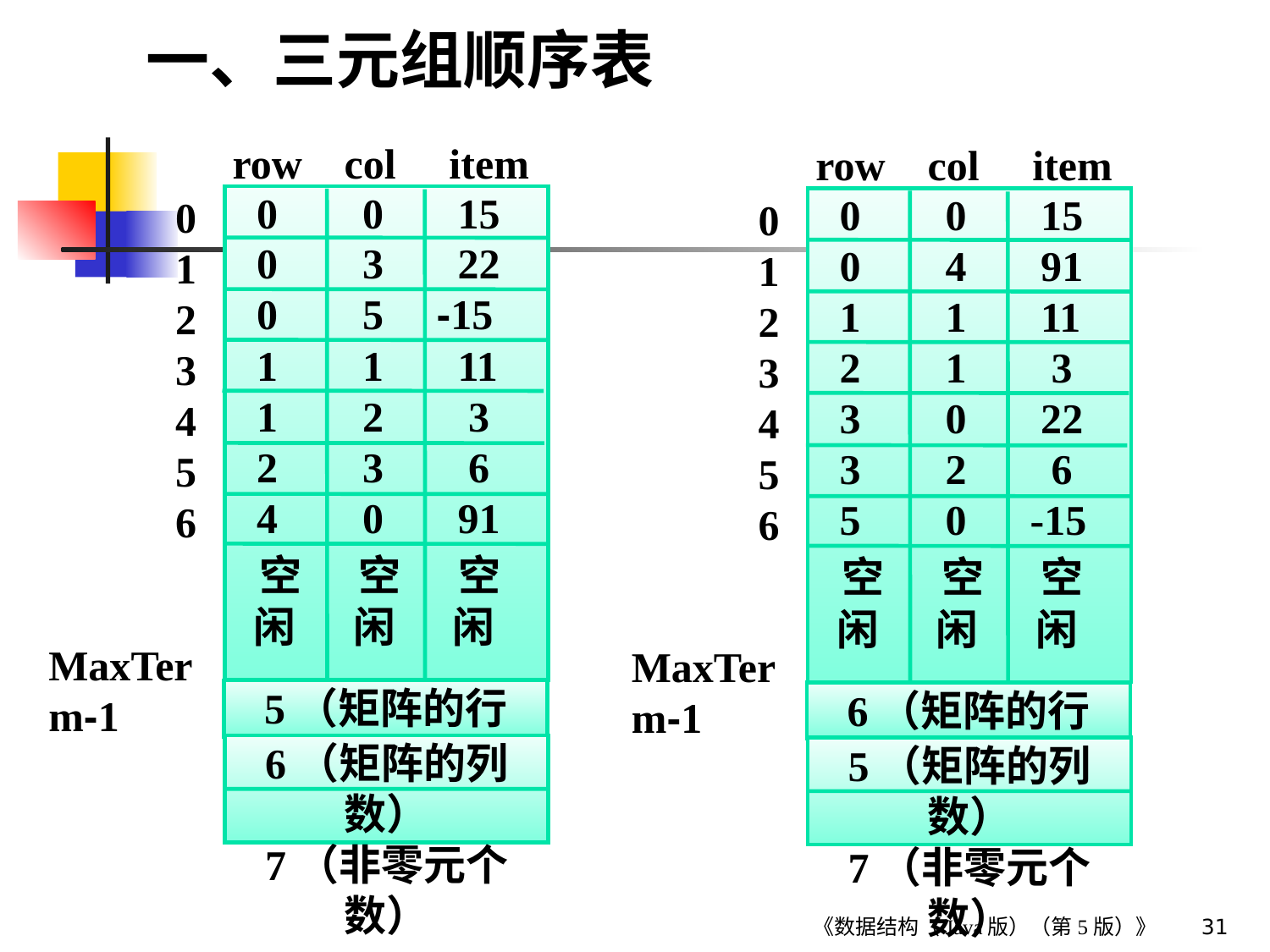

一、三元组顺序表
row    col     item
row    col     item
   0        0       15
   0        4       91
   1        1       11
   2        1        3
   3        0       22
   3        2        6
   5        0      -15
  空      空      空
    闲      闲      闲

0
1
2
3
4
5
6

MaxTerm-1
6（矩阵的行数）
5（矩阵的列数）
7（非零元个数）

   0        0       15
   0        3       22
   0        5     -15
   1        1       11
   1        2        3
   2        3        6
   4        0       91
  空      空      空
    闲      闲      闲

0
1
2
3
4
5
6

MaxTerm-1
5（矩阵的行数）
6（矩阵的列数）
7（非零元个数）

31
《数据结构（Java版）（第5版）》